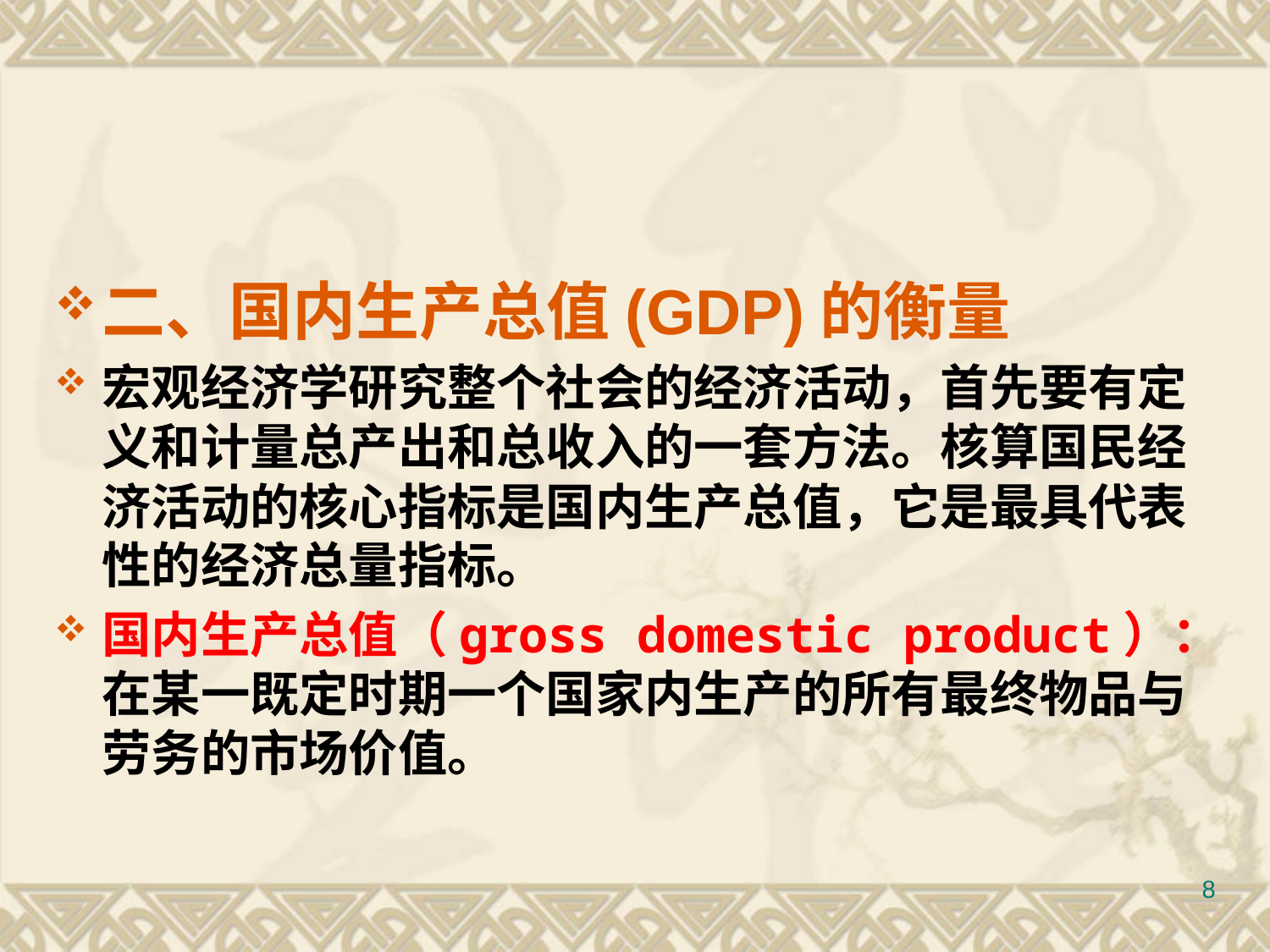

#
二、国内生产总值(GDP)的衡量
宏观经济学研究整个社会的经济活动，首先要有定义和计量总产出和总收入的一套方法。核算国民经济活动的核心指标是国内生产总值，它是最具代表性的经济总量指标。
国内生产总值（gross domestic product）：在某一既定时期一个国家内生产的所有最终物品与劳务的市场价值。

8